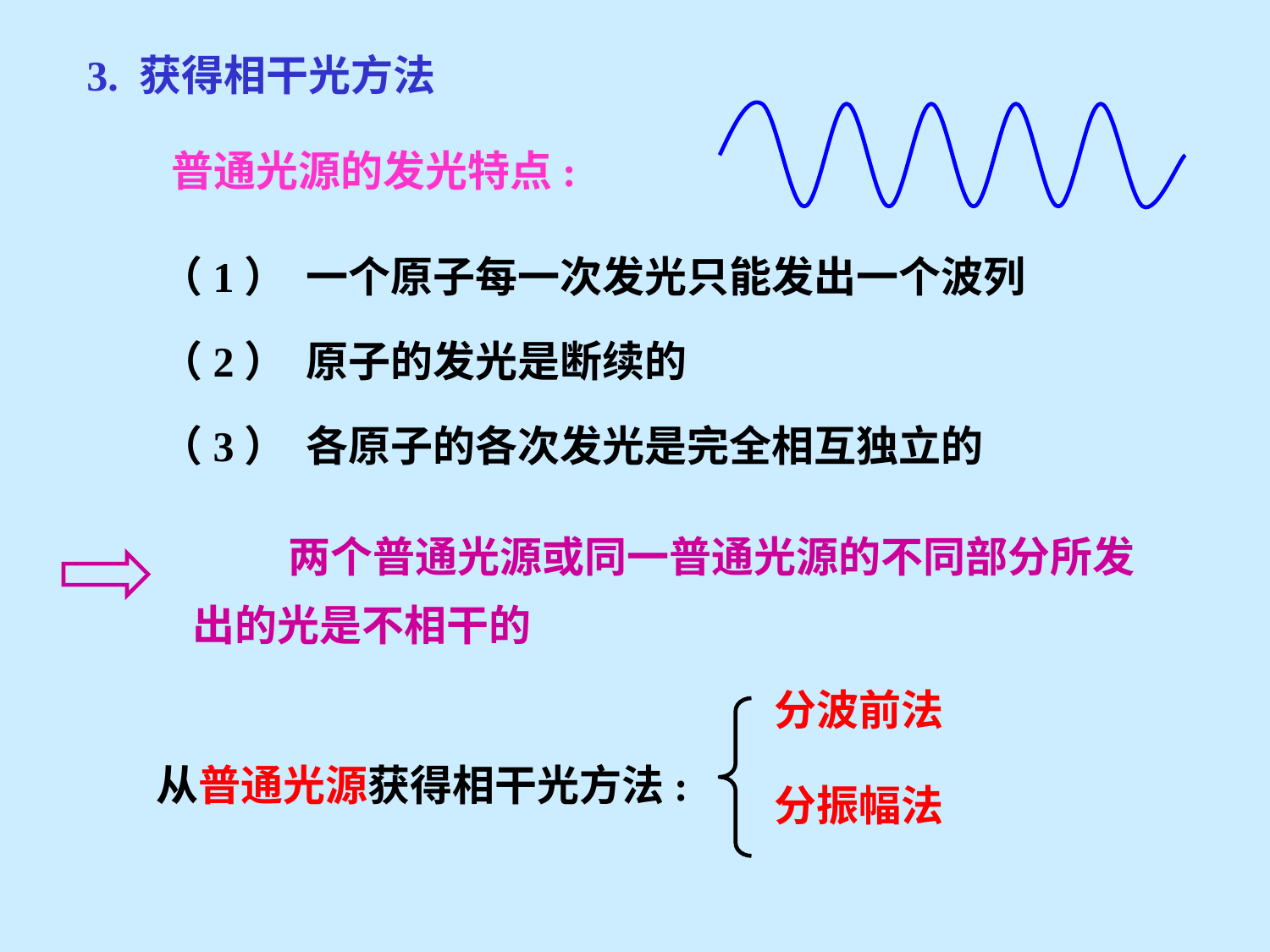

3. 获得相干光方法

普通光源的发光特点:
（1）  一个原子每一次发光只能发出一个波列
（2）  原子的发光是断续的
（3）  各原子的各次发光是完全相互独立的
         两个普通光源或同一普通光源的不同部分所发出的光是不相干的

分波前法

从普通光源获得相干光方法:
分振幅法
7